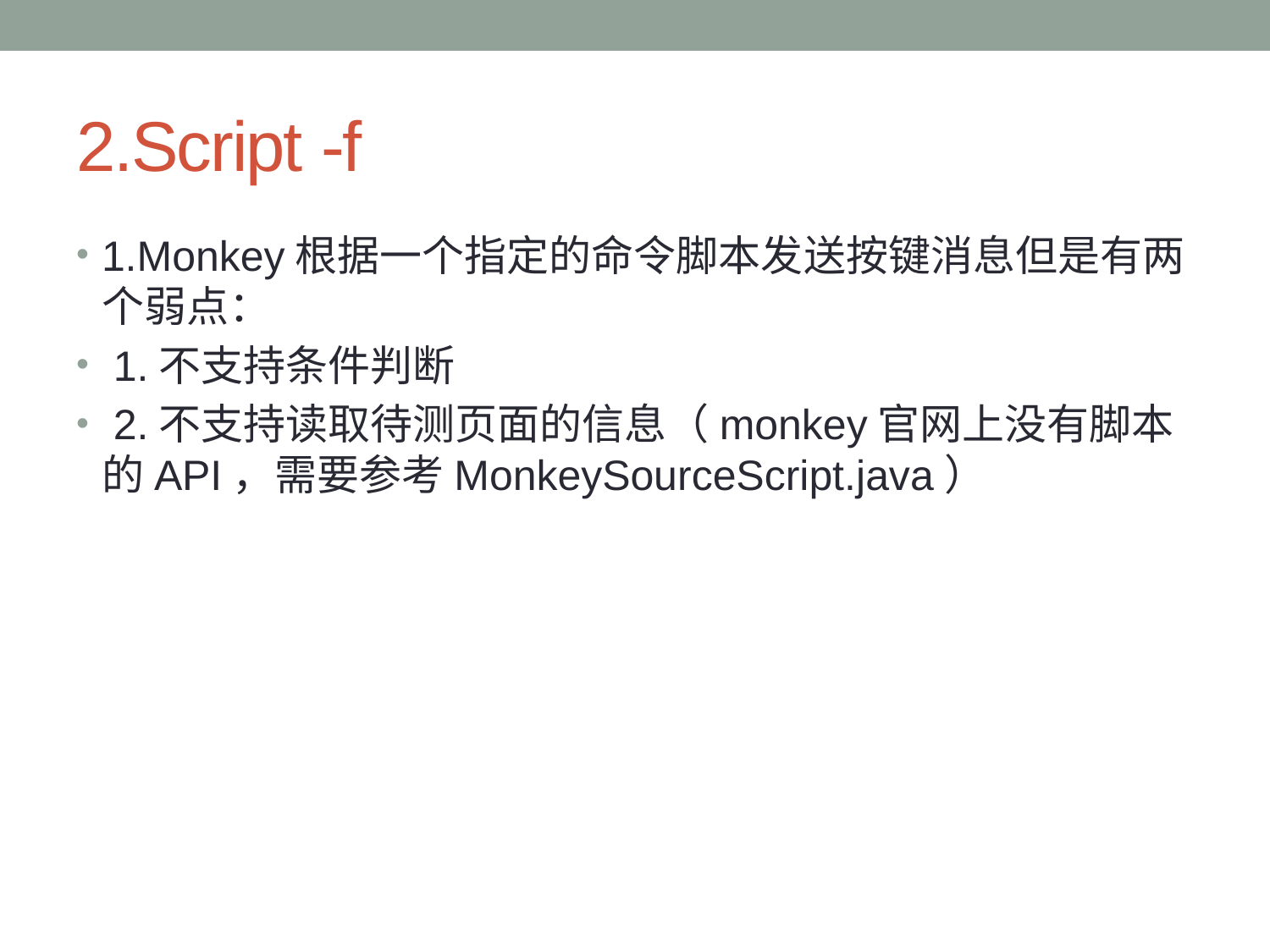

# 2.Script -f
1.Monkey根据一个指定的命令脚本发送按键消息但是有两个弱点：
 1.不支持条件判断
 2.不支持读取待测页面的信息（monkey官网上没有脚本的API，需要参考MonkeySourceScript.java）